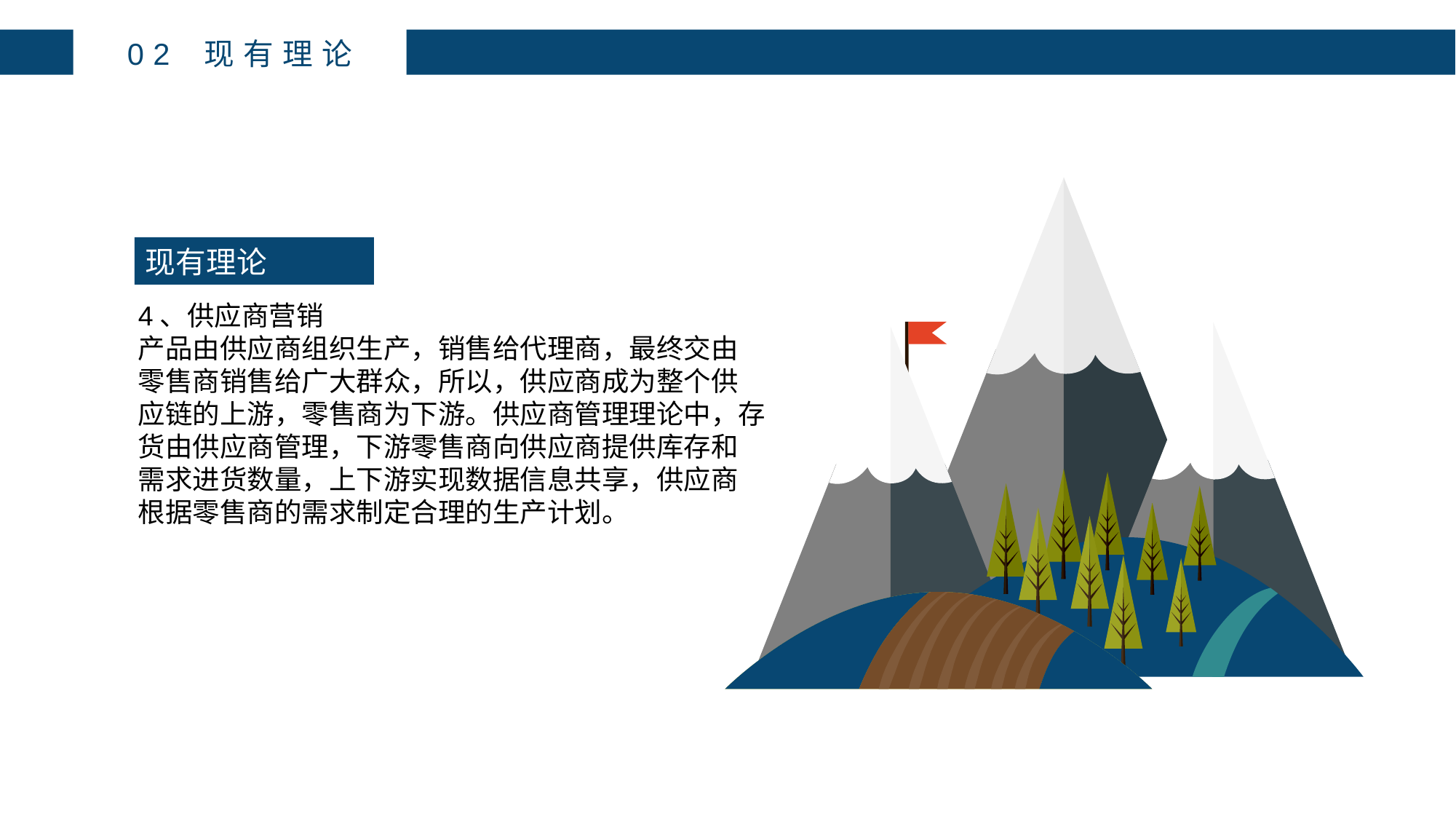

02 现有理论

现有理论
4、供应商营销
产品由供应商组织生产，销售给代理商，最终交由
零售商销售给广大群众，所以，供应商成为整个供
应链的上游，零售商为下游。供应商管理理论中，存
货由供应商管理，下游零售商向供应商提供库存和
需求进货数量，上下游实现数据信息共享，供应商
根据零售商的需求制定合理的生产计划。